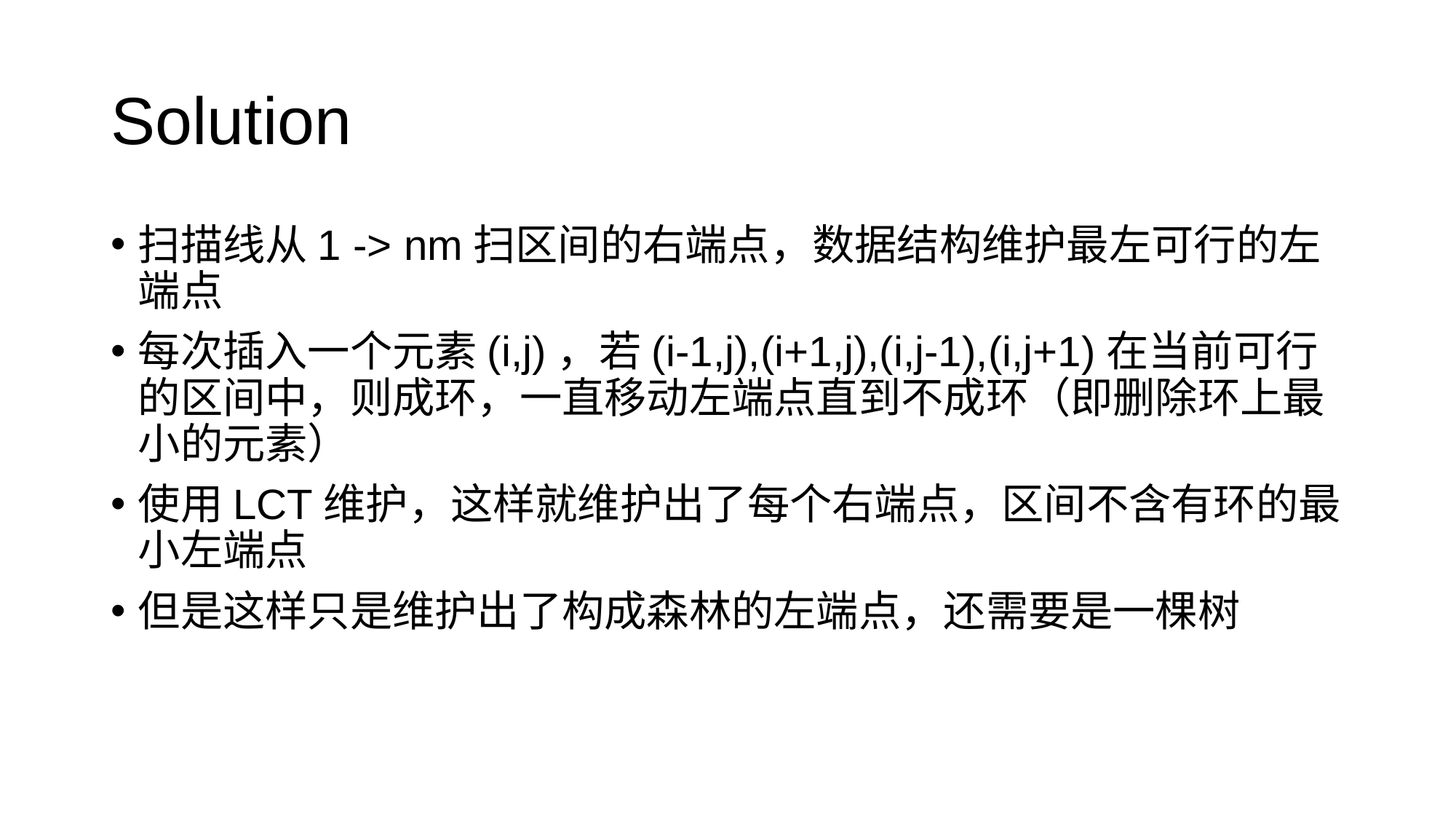

# Solution
扫描线从1 -> nm扫区间的右端点，数据结构维护最左可行的左端点
每次插入一个元素(i,j)，若(i-1,j),(i+1,j),(i,j-1),(i,j+1)在当前可行的区间中，则成环，一直移动左端点直到不成环（即删除环上最小的元素）
使用LCT维护，这样就维护出了每个右端点，区间不含有环的最小左端点
但是这样只是维护出了构成森林的左端点，还需要是一棵树